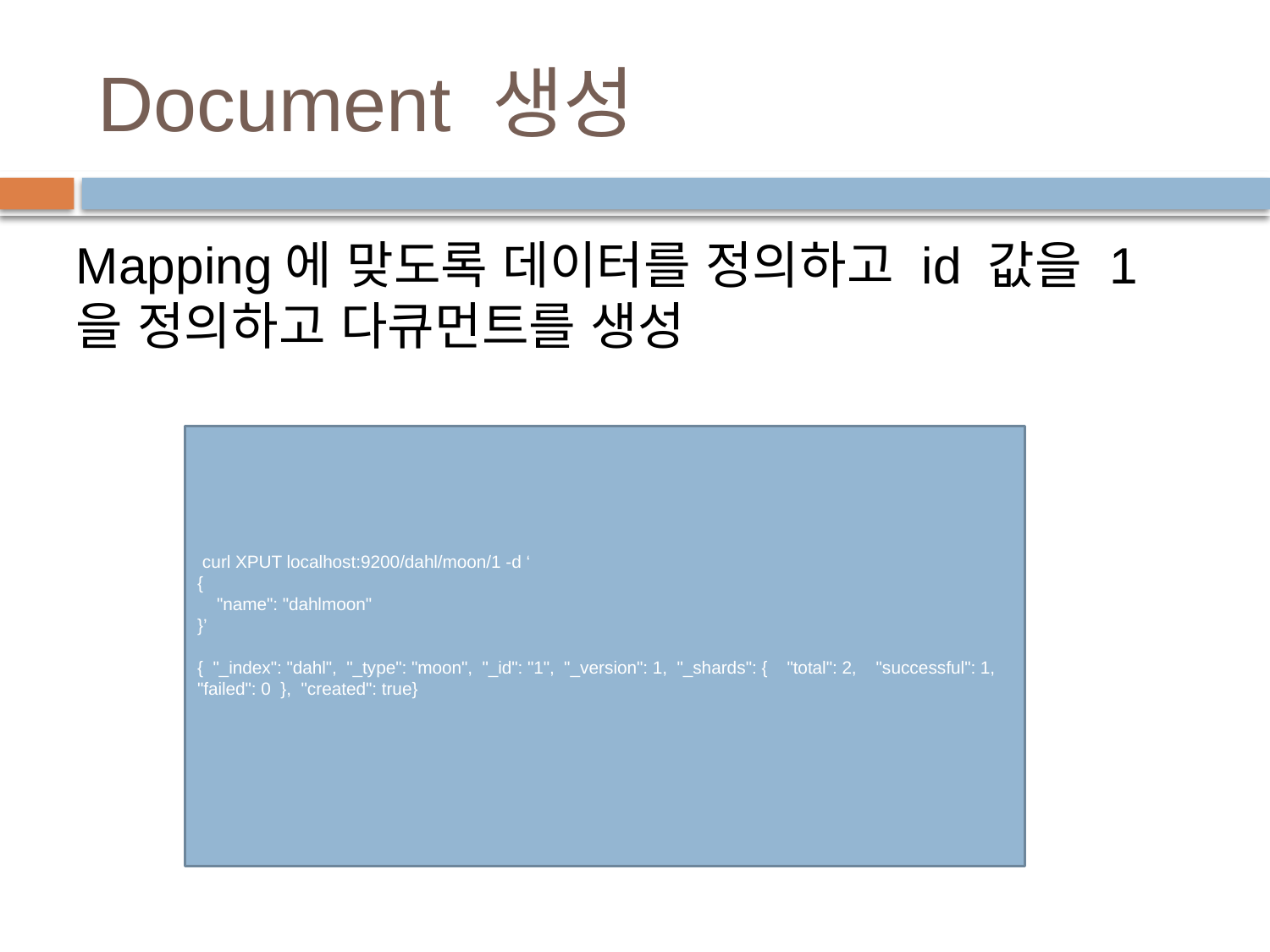

# Document 생성
Mapping에 맞도록 데이터를 정의하고 id 값을 1을 정의하고 다큐먼트를 생성
 curl XPUT localhost:9200/dahl/moon/1 -d ‘
{
    "name": "dahlmoon"
}’

{  "_index": "dahl",  "_type": "moon",  "_id": "1",  "_version": 1,  "_shards": {    "total": 2,    "successful": 1,    "failed": 0  },  "created": true}